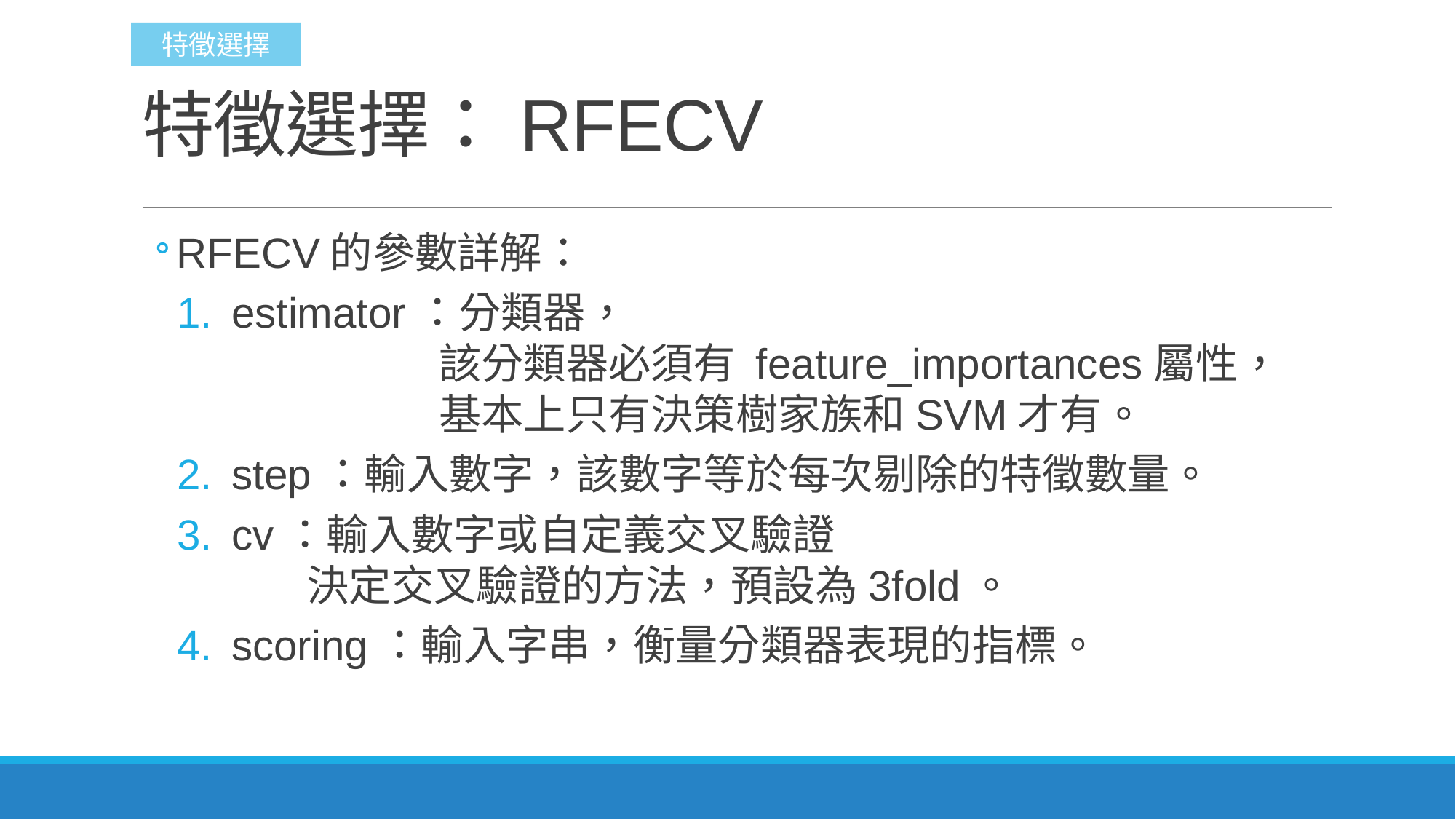

特徵選擇
# 特徵選擇：RFECV
RFECV的參數詳解：
estimator：分類器，
                      該分類器必須有 feature_importances屬性，
                      基本上只有決策樹家族和SVM才有。
step：輸入數字，該數字等於每次剔除的特徵數量。
cv：輸入數字或自定義交叉驗證
        決定交叉驗證的方法，預設為3fold。
scoring：輸入字串，衡量分類器表現的指標。